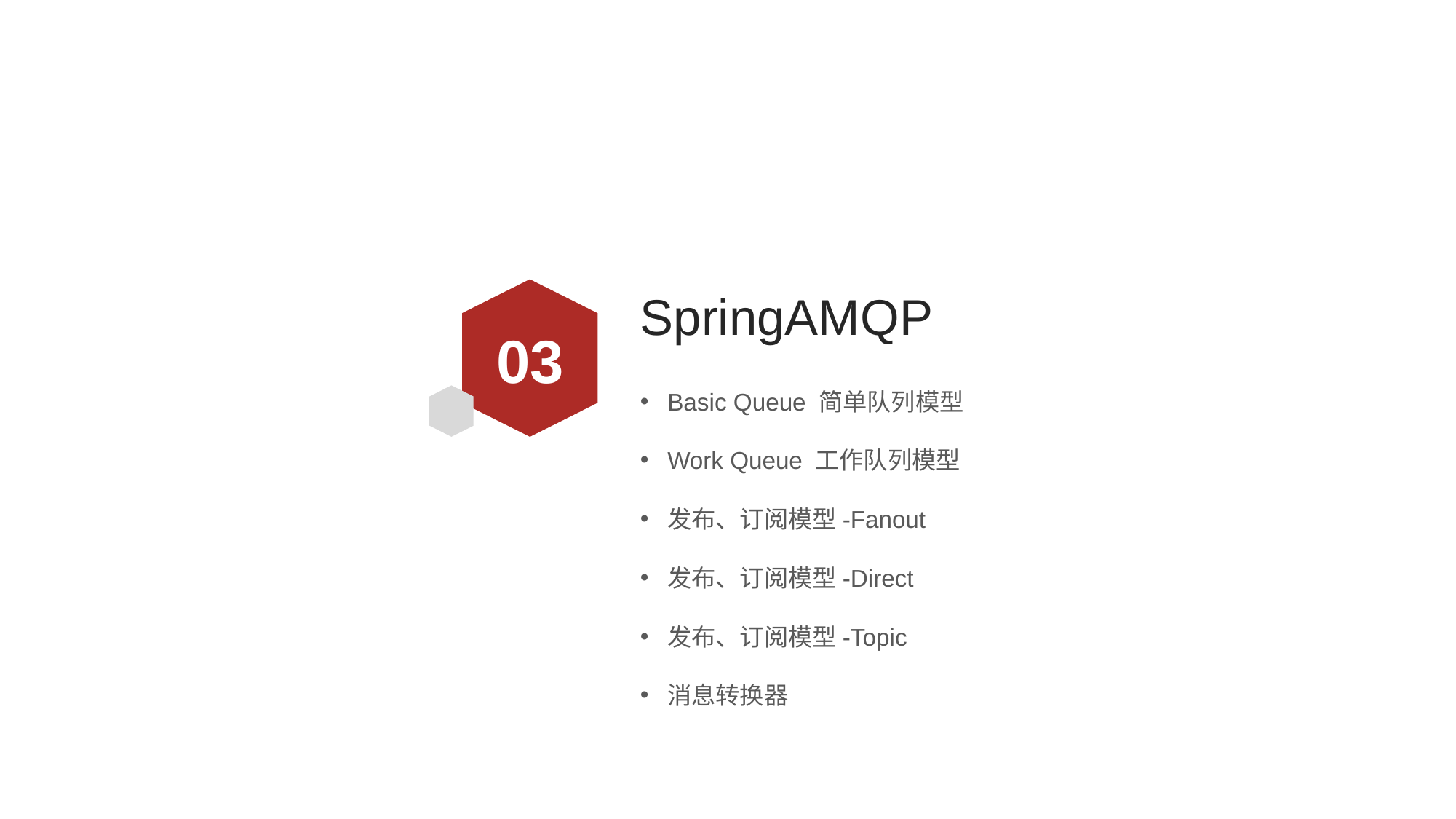

# SpringAMQP
03
Basic Queue 简单队列模型
Work Queue 工作队列模型
发布、订阅模型-Fanout
发布、订阅模型-Direct
发布、订阅模型-Topic
消息转换器